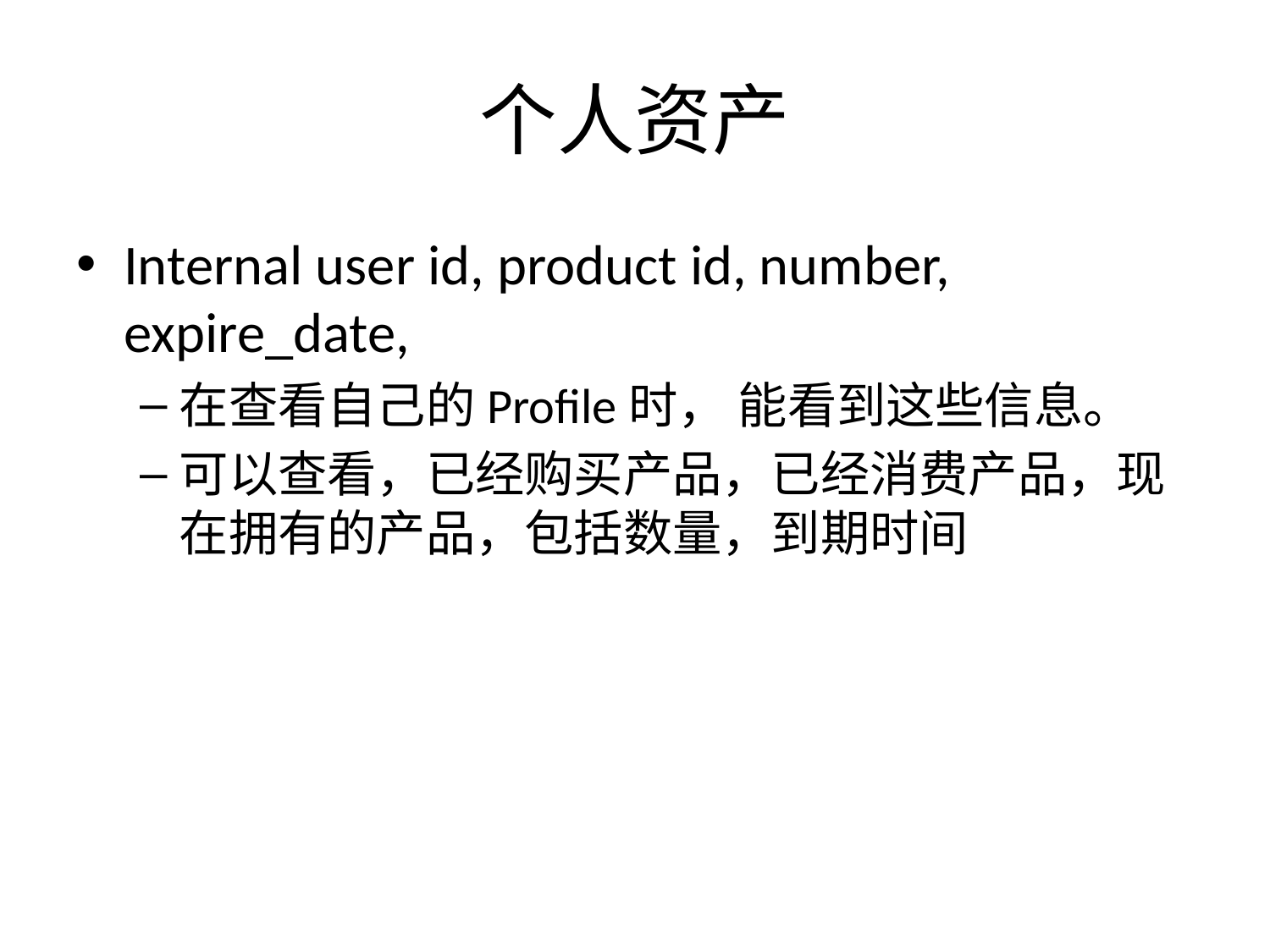

# 个人资产
Internal user id, product id, number, expire_date,
在查看自己的Profile时， 能看到这些信息。
可以查看，已经购买产品，已经消费产品，现在拥有的产品，包括数量，到期时间